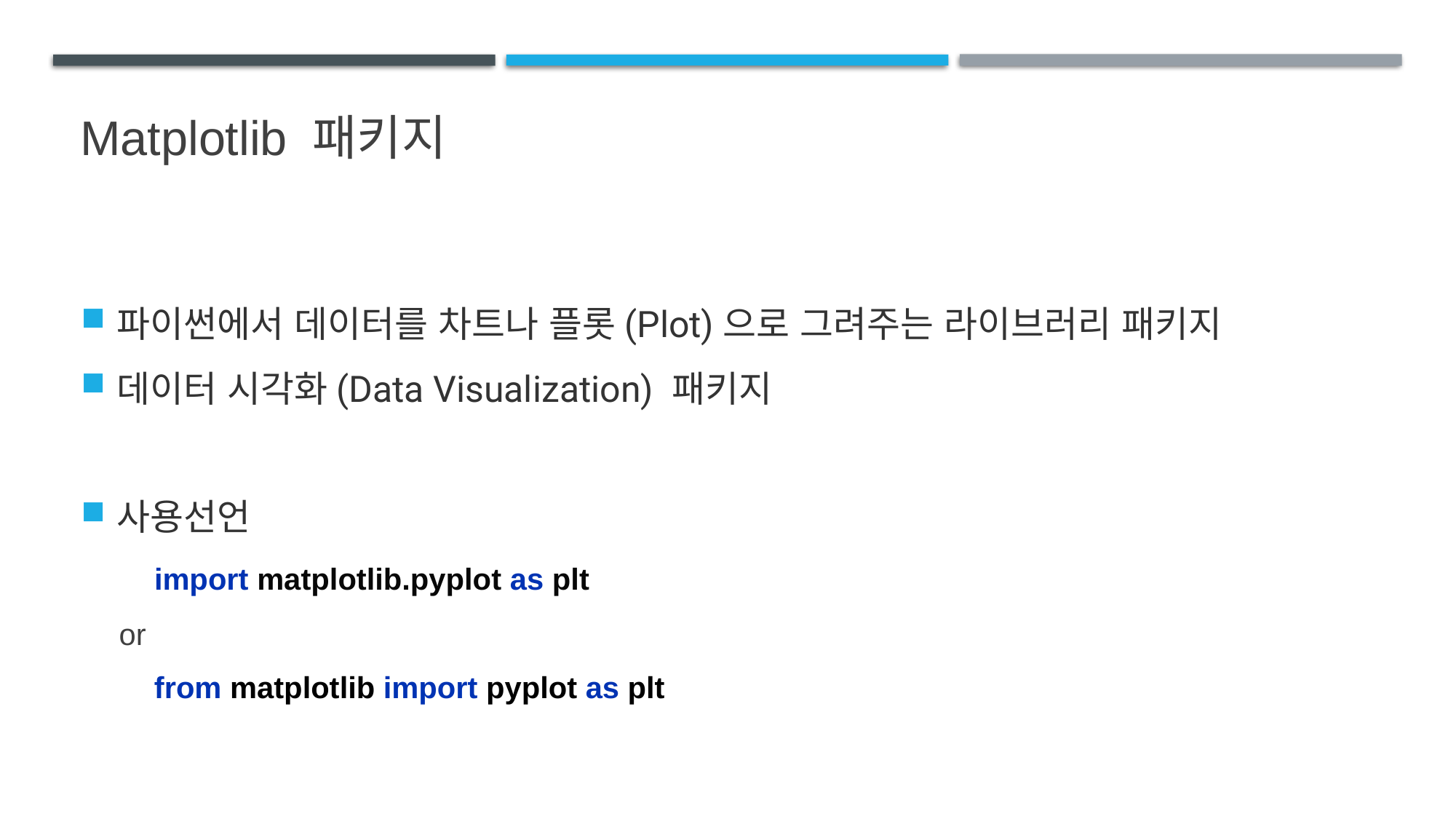

# Matplotlib 패키지
파이썬에서 데이터를 차트나 플롯(Plot)으로 그려주는 라이브러리 패키지
데이터 시각화(Data Visualization) 패키지

사용선언

or
import matplotlib.pyplot as plt
from matplotlib import pyplot as plt